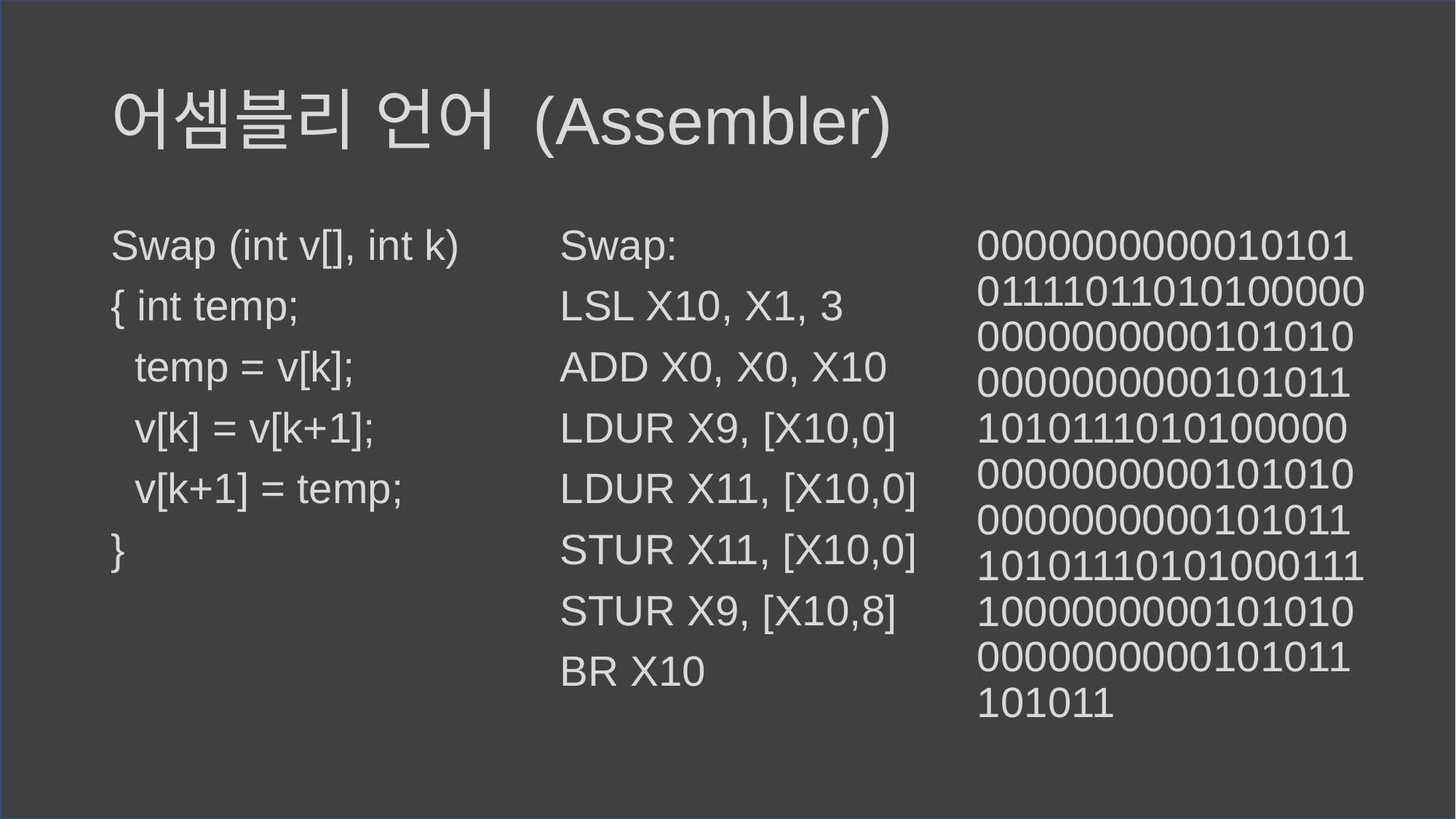

# 어셈블리 언어 (Assembler)
Swap (int v[], int k)
{ int temp;
  temp = v[k];
  v[k] = v[k+1];
  v[k+1] = temp;
}
Swap:
LSL X10, X1, 3
ADD X0, X0, X10
LDUR X9, [X10,0]
LDUR X11, [X10,0]
STUR X11, [X10,0]
STUR X9, [X10,8]
BR X10
000000000001010101111011010100000000000000010101000000000001010111010111010100000000000000010101000000000001010111010111010100011110000000001010100000000000101011101011